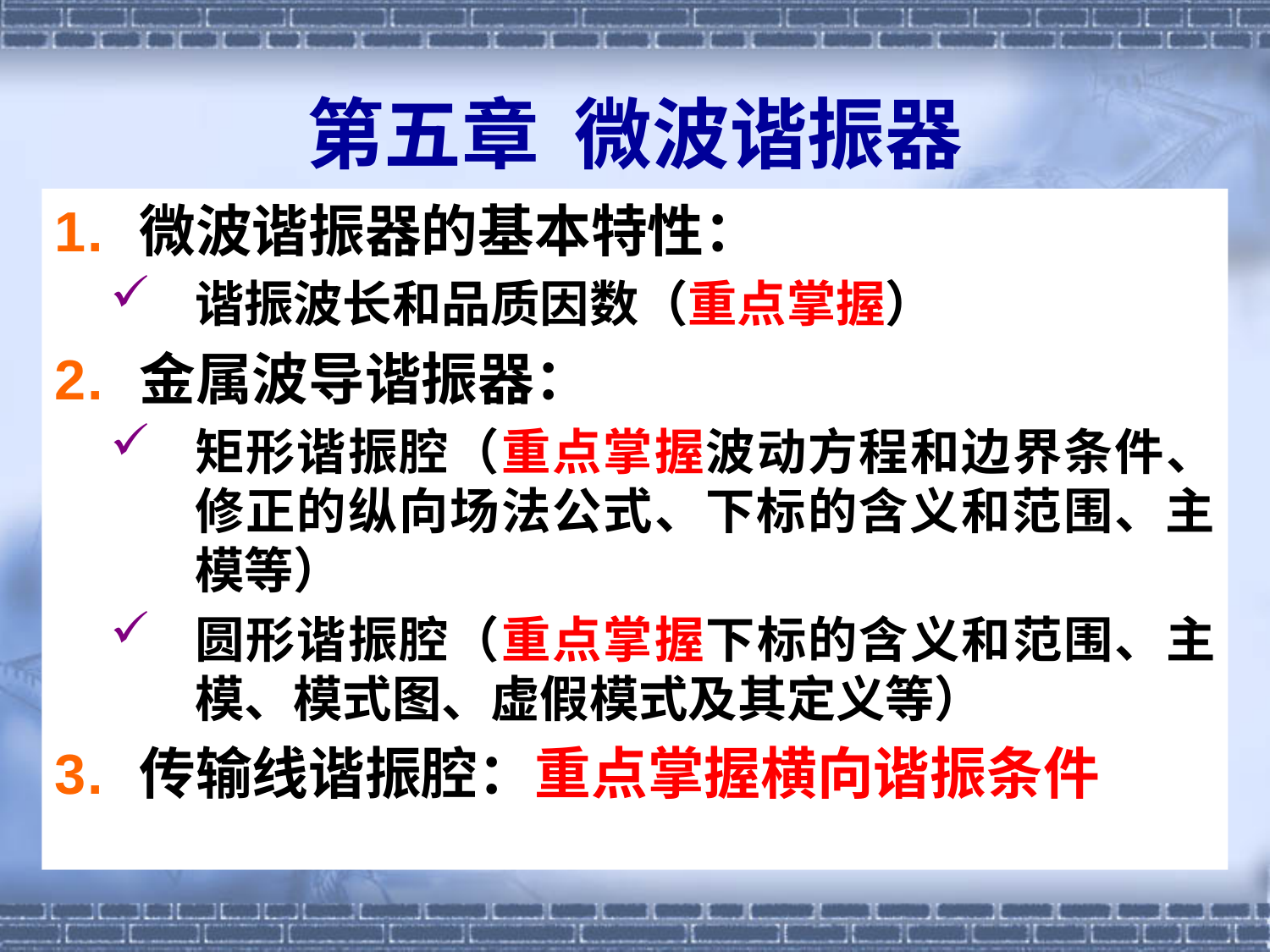

# 第五章  微波谐振器
微波谐振器的基本特性：
谐振波长和品质因数（重点掌握）
金属波导谐振器：
矩形谐振腔（重点掌握波动方程和边界条件、修正的纵向场法公式、下标的含义和范围、主模等）
圆形谐振腔（重点掌握下标的含义和范围、主模、模式图、虚假模式及其定义等）
传输线谐振腔：重点掌握横向谐振条件